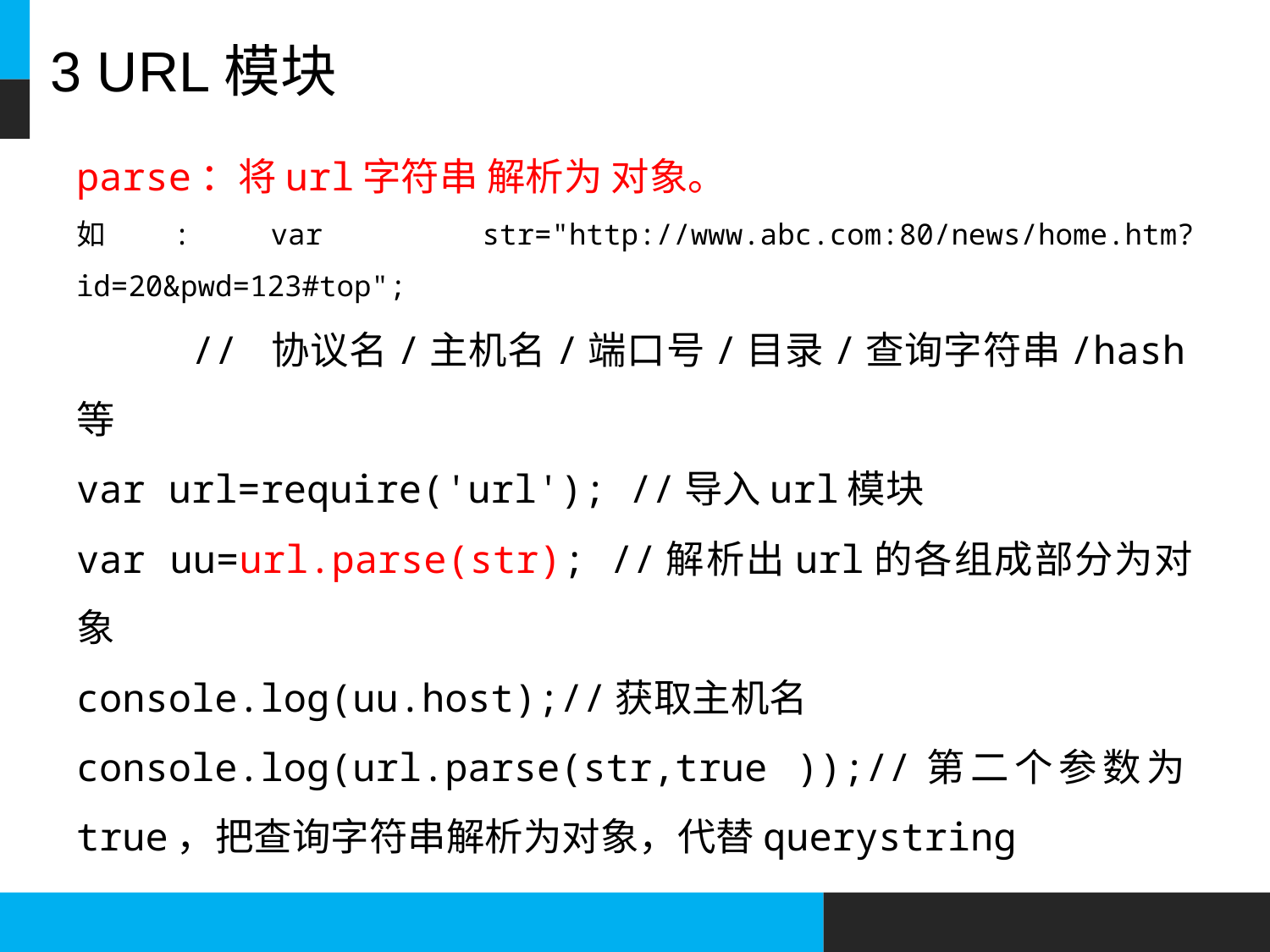

# 3 URL模块
parse：将url字符串 解析为 对象。
如: var  str="http://www.abc.com:80/news/home.htm?id=20&pwd=123#top";
	// 协议名/主机名/端口号/目录/查询字符串/hash等
var url=require('url'); //导入url模块
var uu=url.parse(str); //解析出url的各组成部分为对象
console.log(uu.host);//获取主机名
console.log(url.parse(str,true ));//第二个参数为true，把查询字符串解析为对象，代替querystring